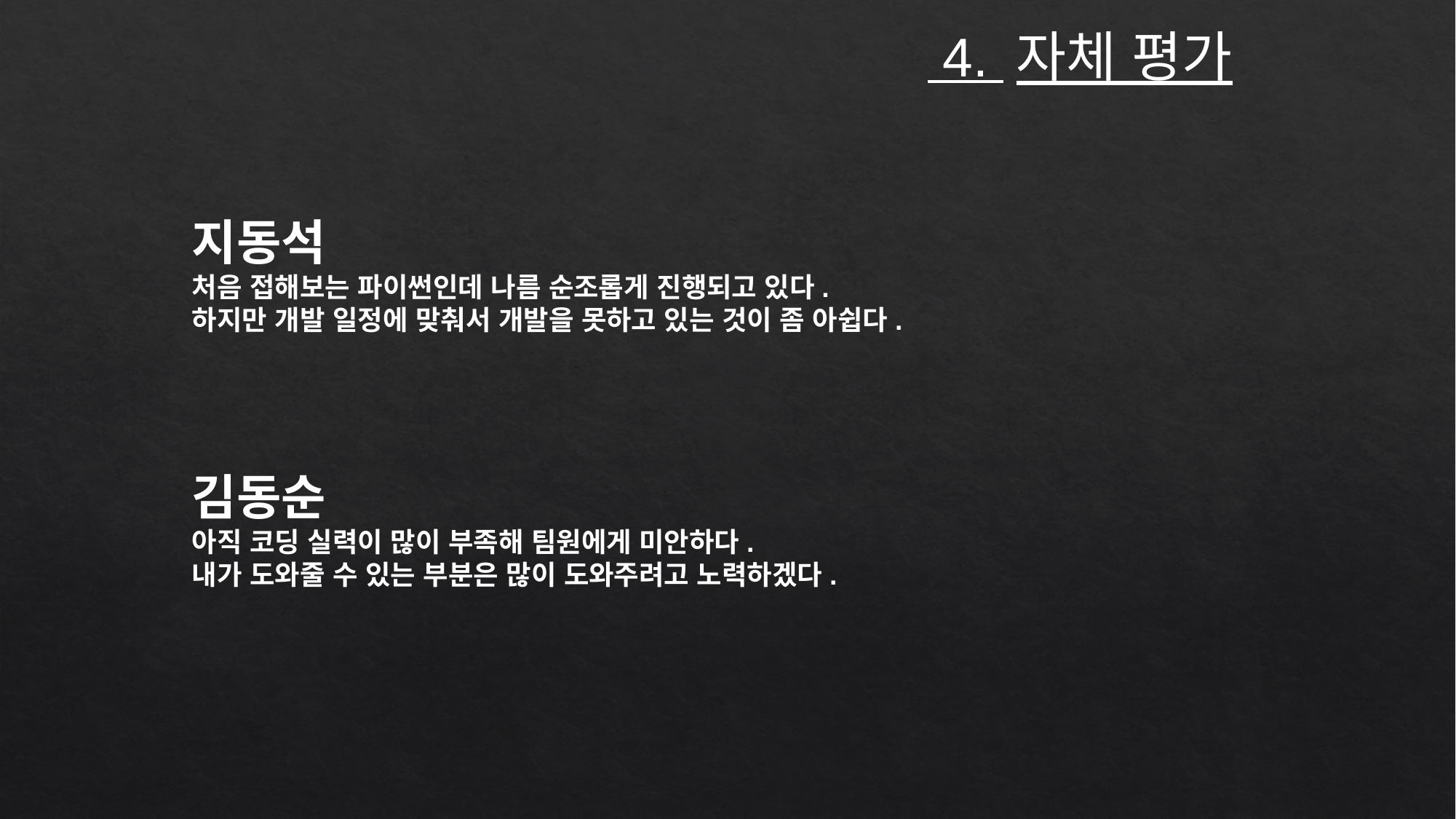

4. 자체 평가
지동석
처음 접해보는 파이썬인데 나름 순조롭게 진행되고 있다.
하지만 개발 일정에 맞춰서 개발을 못하고 있는 것이 좀 아쉽다.

김동순
아직 코딩 실력이 많이 부족해 팀원에게 미안하다.
내가 도와줄 수 있는 부분은 많이 도와주려고 노력하겠다.